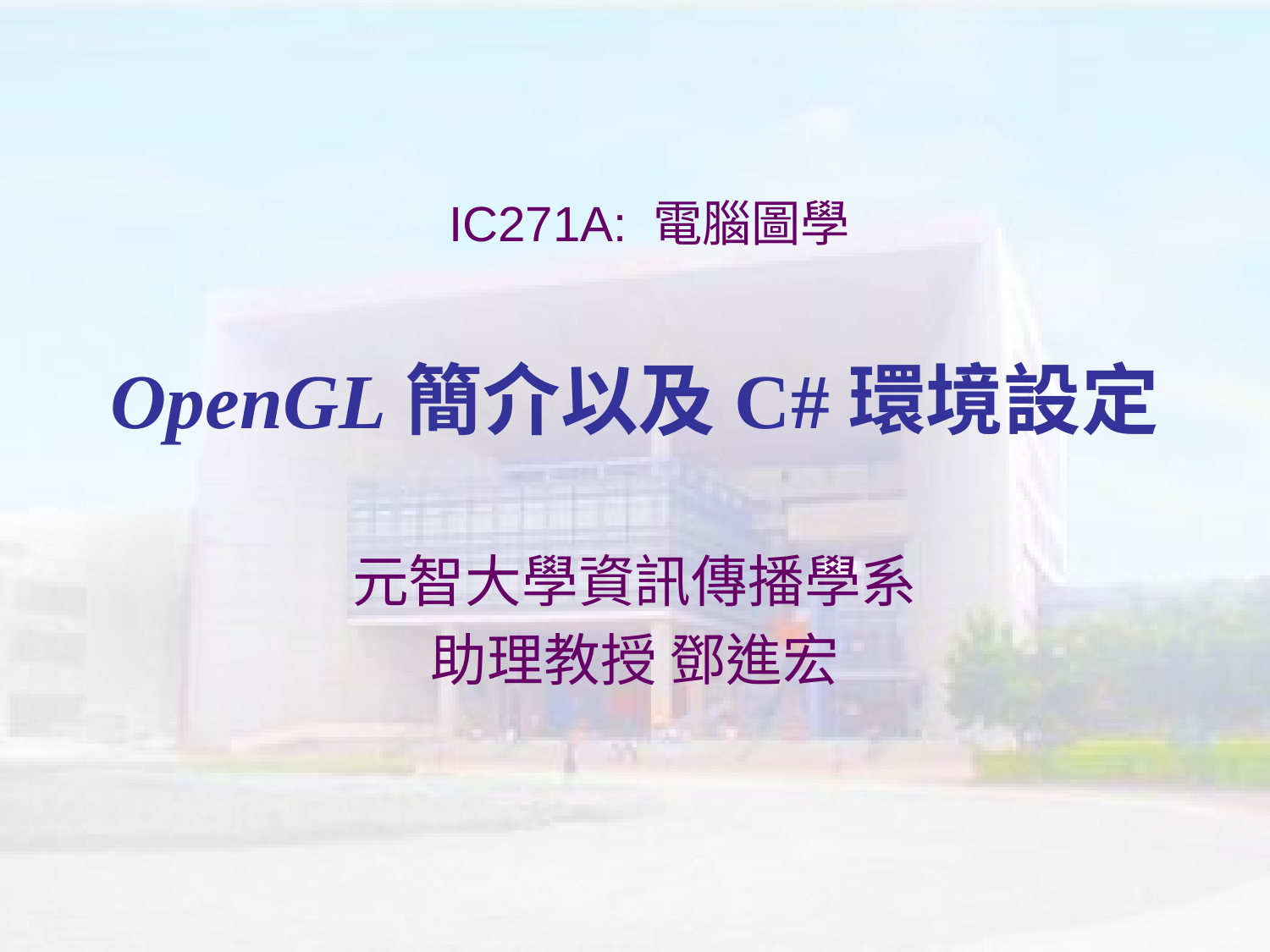

IC271A: 電腦圖學
# OpenGL簡介以及C#環境設定
元智大學資訊傳播學系
助理教授 鄧進宏